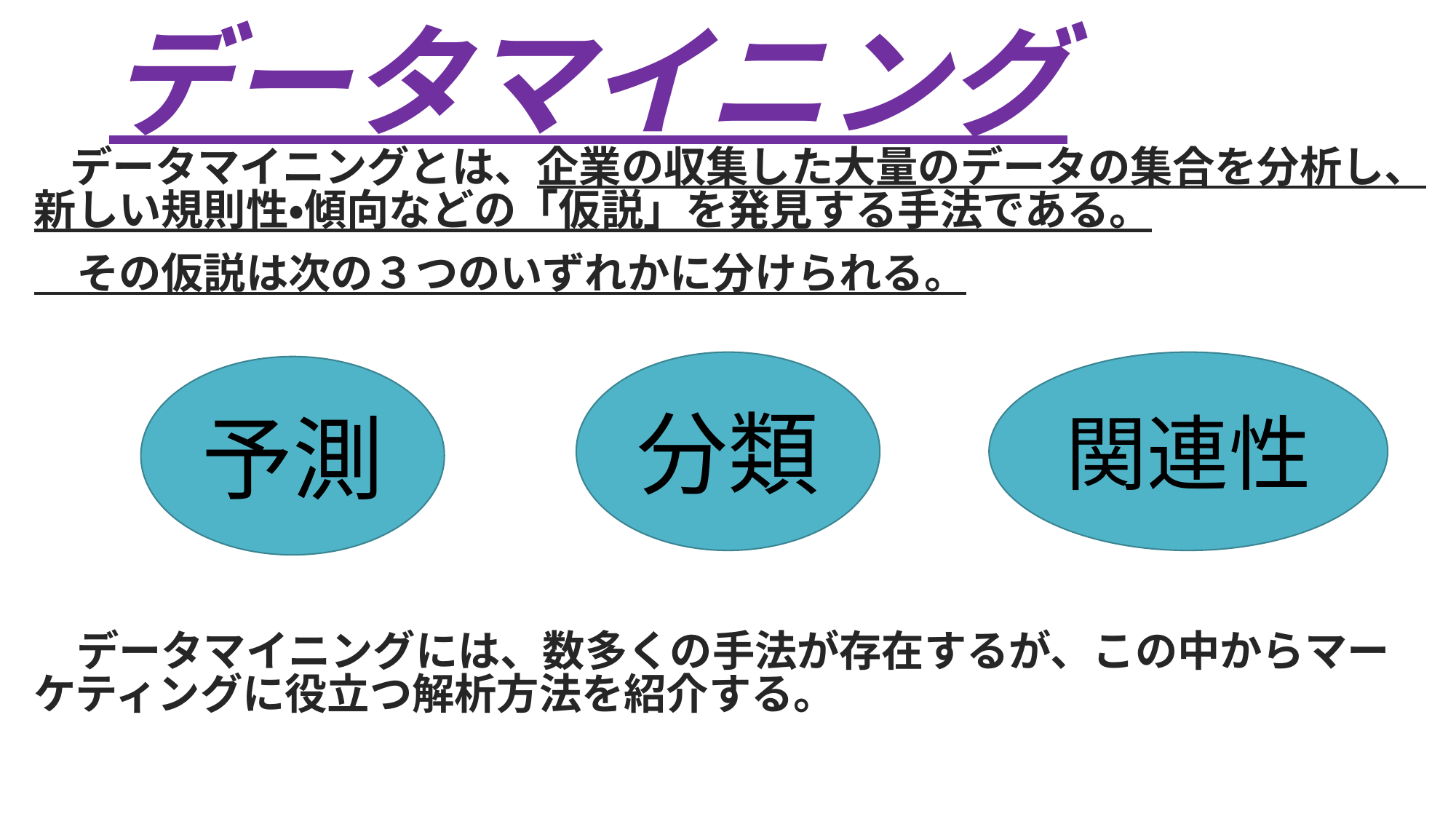

# データマイニング
　データマイニングとは、企業の収集した大量のデータの集合を分析し、新しい規則性・傾向などの「仮説」を発見する手法である。
　その仮説は次の３つのいずれかに分けられる。

　データマイニングには、数多くの手法が存在するが、この中からマーケティングに役立つ解析方法を紹介する。
分類
関連性
予測